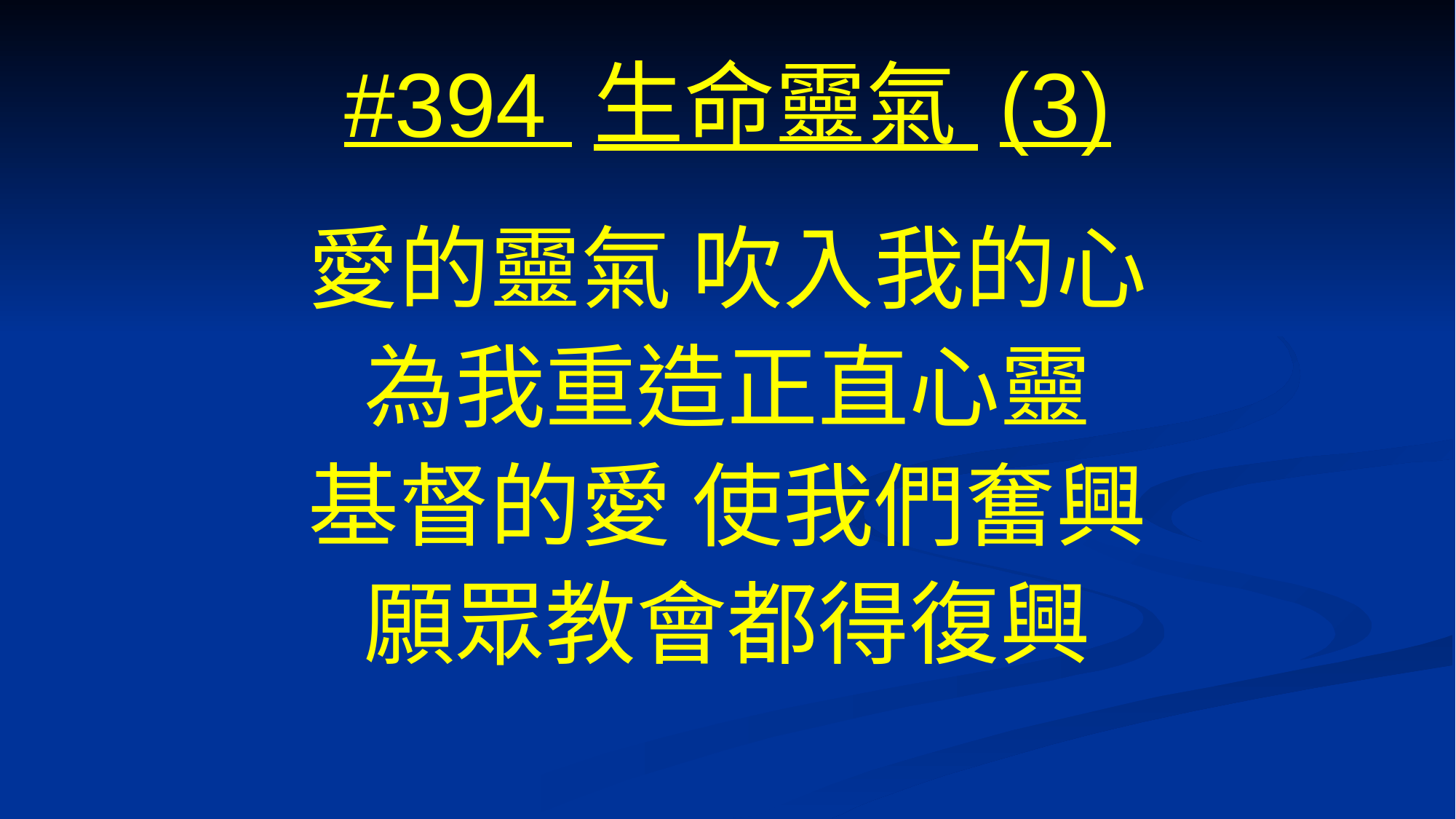

# #394 生命靈氣 (3)
愛的靈氣 吹入我的心
為我重造正直心靈
基督的愛 使我們奮興
願眾教會都得復興